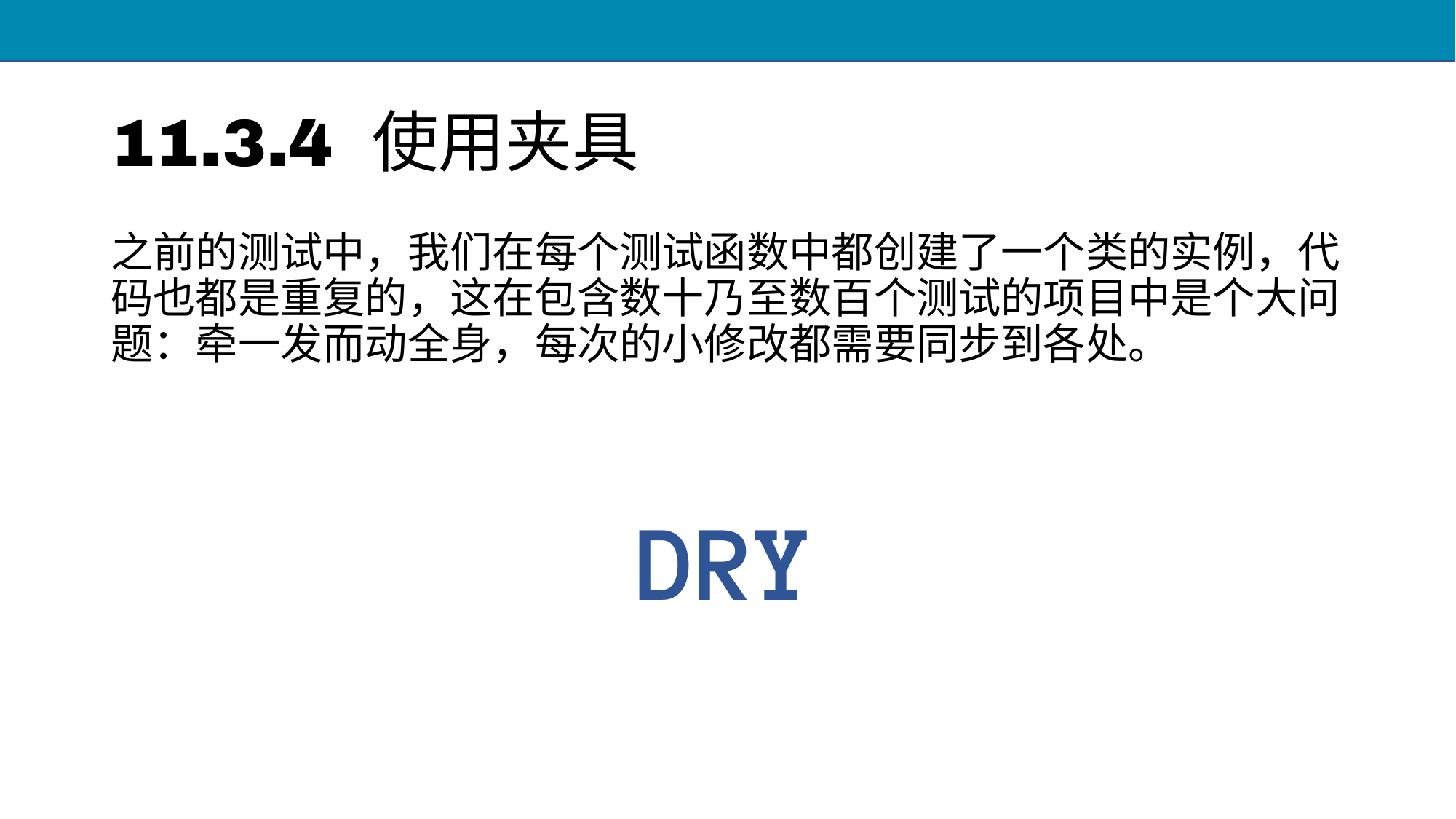

# 11.3.4 使用夹具
之前的测试中，我们在每个测试函数中都创建了一个类的实例，代码也都是重复的，这在包含数十乃至数百个测试的项目中是个大问题：牵一发而动全身，每次的小修改都需要同步到各处。

DRY